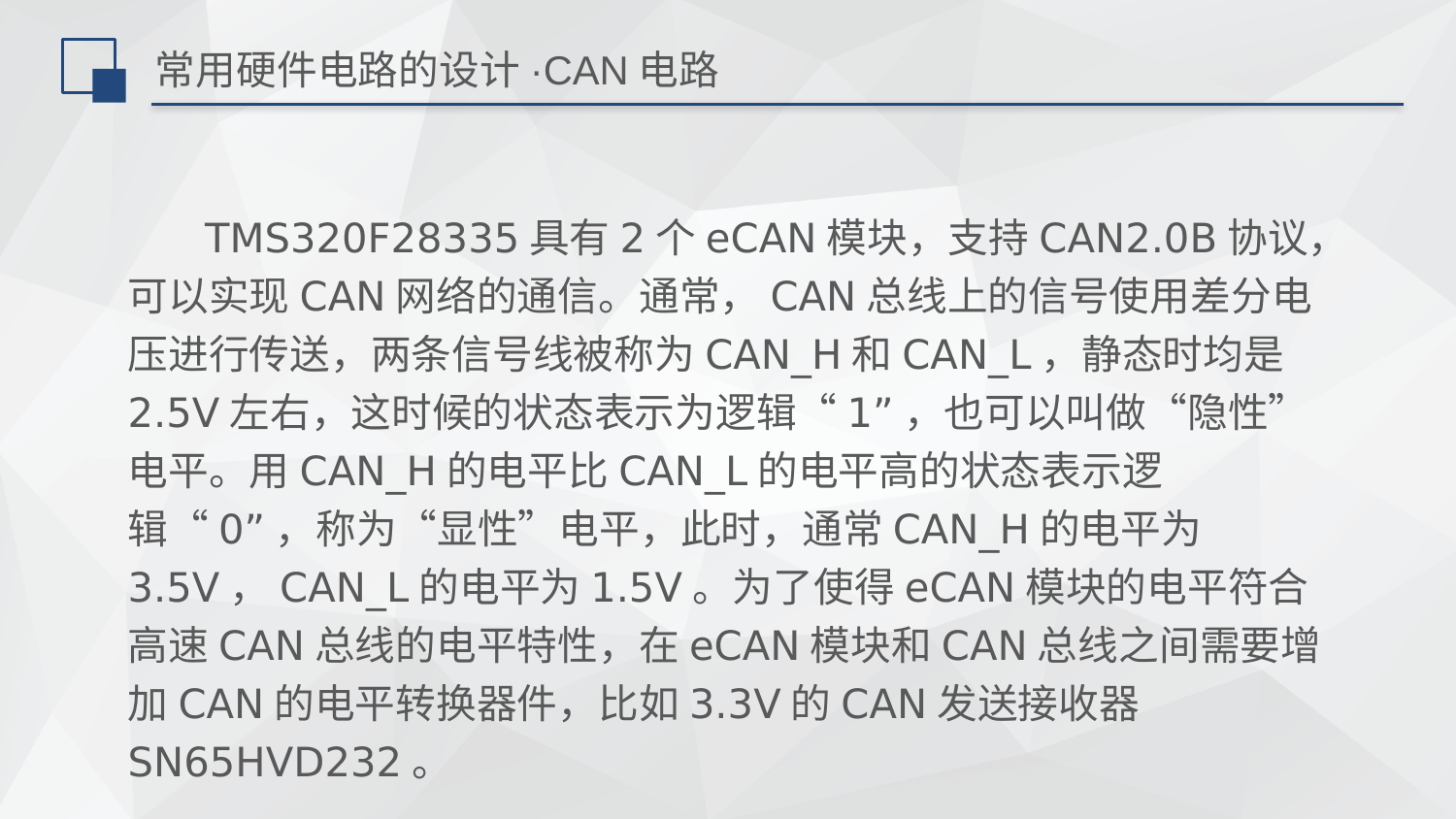

# 常用硬件电路的设计·CAN电路
      TMS320F28335具有2个eCAN模块，支持CAN2.0B协议，可以实现CAN网络的通信。通常，CAN总线上的信号使用差分电压进行传送，两条信号线被称为CAN_H和CAN_L，静态时均是2.5V左右，这时候的状态表示为逻辑“1”，也可以叫做“隐性”电平。用CAN_H的电平比CAN_L的电平高的状态表示逻辑“0”，称为“显性”电平，此时，通常CAN_H的电平为3.5V，CAN_L的电平为1.5V。为了使得eCAN模块的电平符合高速CAN总线的电平特性，在eCAN模块和CAN总线之间需要增加CAN的电平转换器件，比如3.3V的CAN发送接收器SN65HVD232。